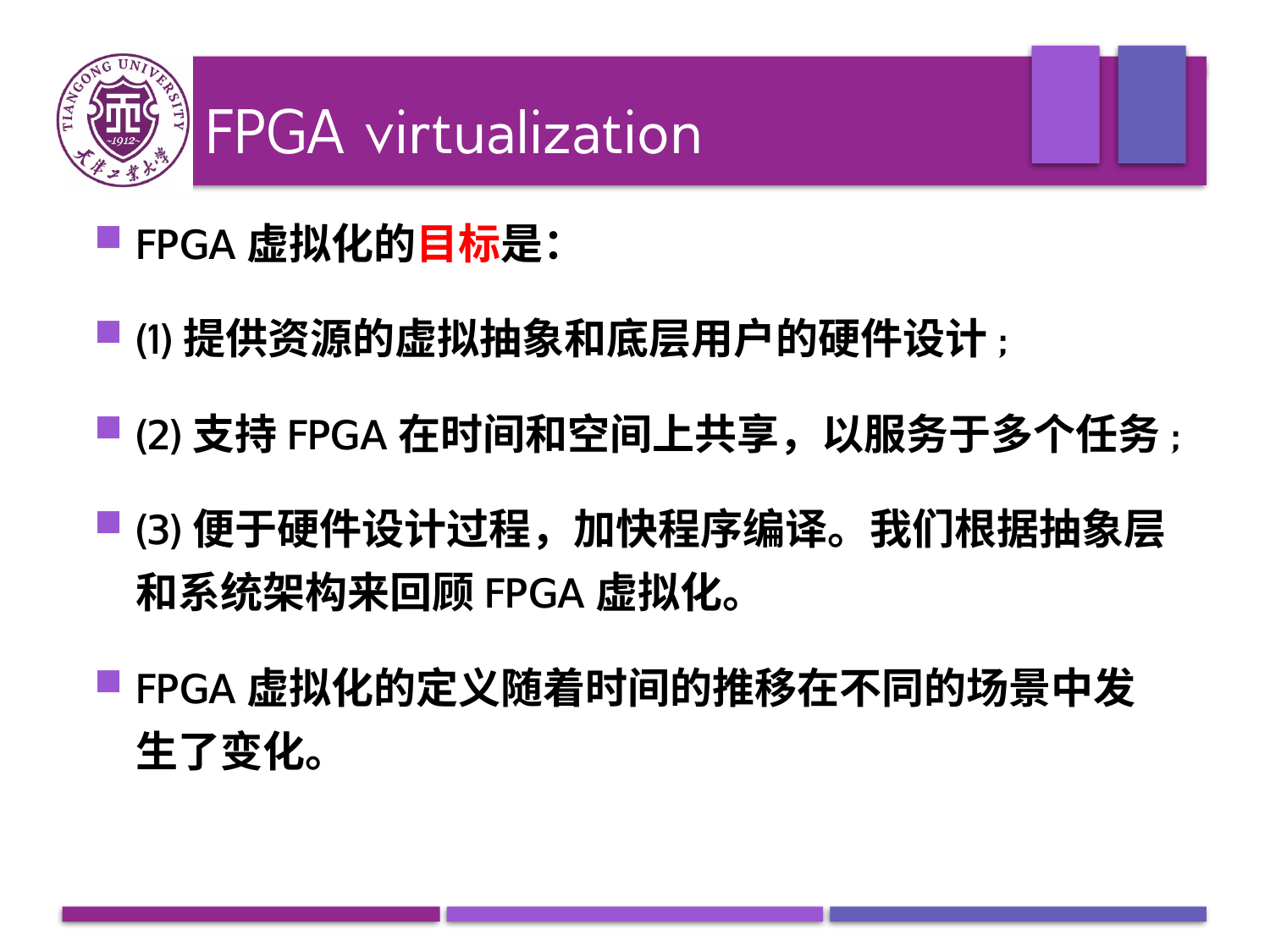

# FPGA virtualization
FPGA虚拟化的目标是：
(1)提供资源的虚拟抽象和底层用户的硬件设计;
(2)支持FPGA在时间和空间上共享，以服务于多个任务;
(3)便于硬件设计过程，加快程序编译。我们根据抽象层和系统架构来回顾FPGA虚拟化。
FPGA虚拟化的定义随着时间的推移在不同的场景中发生了变化。